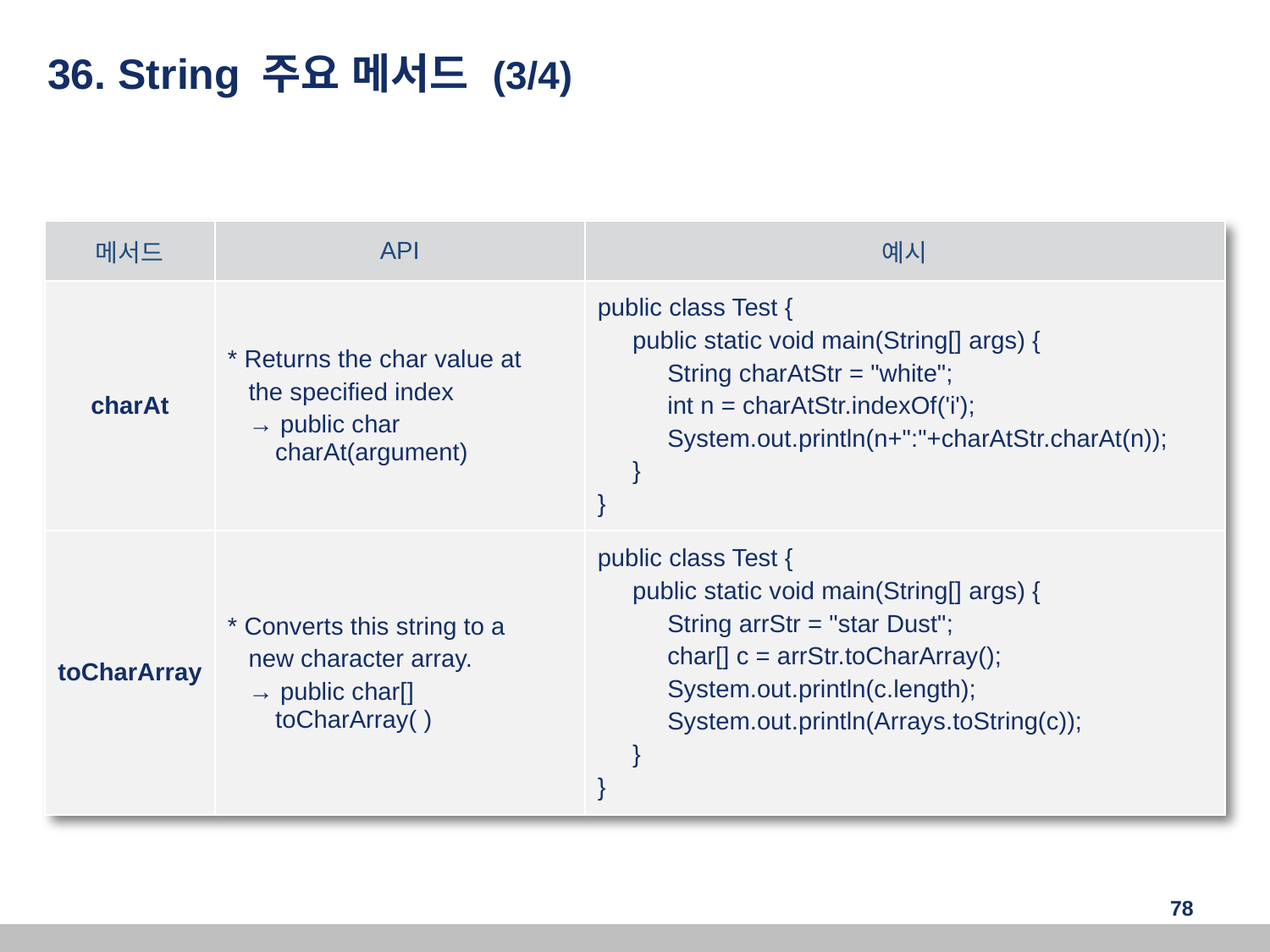

36. String 주요 메서드 (3/4)

| 메서드 | API | 예시 |
| --- | --- | --- |
| charAt | \* Returns the char value at the specified index → public char charAt(argument) | public class Test { public static void main(String[] args) { String charAtStr = "white"; int n = charAtStr.indexOf('i'); System.out.println(n+":"+charAtStr.charAt(n)); } } |
| toCharArray | \* Converts this string to a new character array. → public char[] toCharArray( ) | public class Test { public static void main(String[] args) { String arrStr = "star Dust"; char[] c = arrStr.toCharArray(); System.out.println(c.length); System.out.println(Arrays.toString(c)); } } |

78